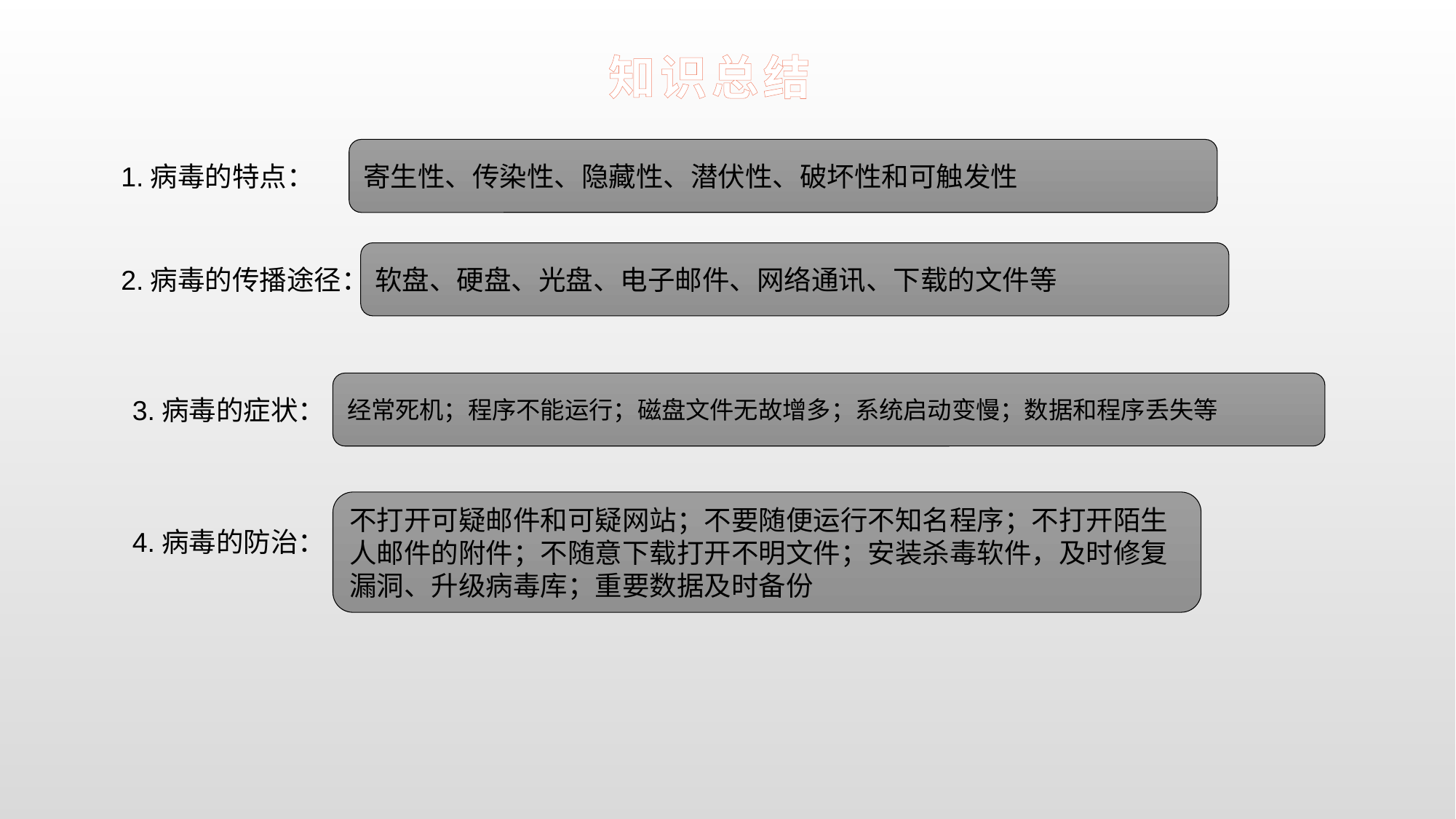

# 知识总结
寄生性、传染性、隐藏性、潜伏性、破坏性和可触发性
1.病毒的特点：
软盘、硬盘、光盘、电子邮件、网络通讯、下载的文件等
2.病毒的传播途径：
经常死机；程序不能运行；磁盘文件无故增多；系统启动变慢；数据和程序丢失等
3.病毒的症状：
不打开可疑邮件和可疑网站；不要随便运行不知名程序；不打开陌生人邮件的附件；不随意下载打开不明文件；安装杀毒软件，及时修复漏洞、升级病毒库；重要数据及时备份
4.病毒的防治：